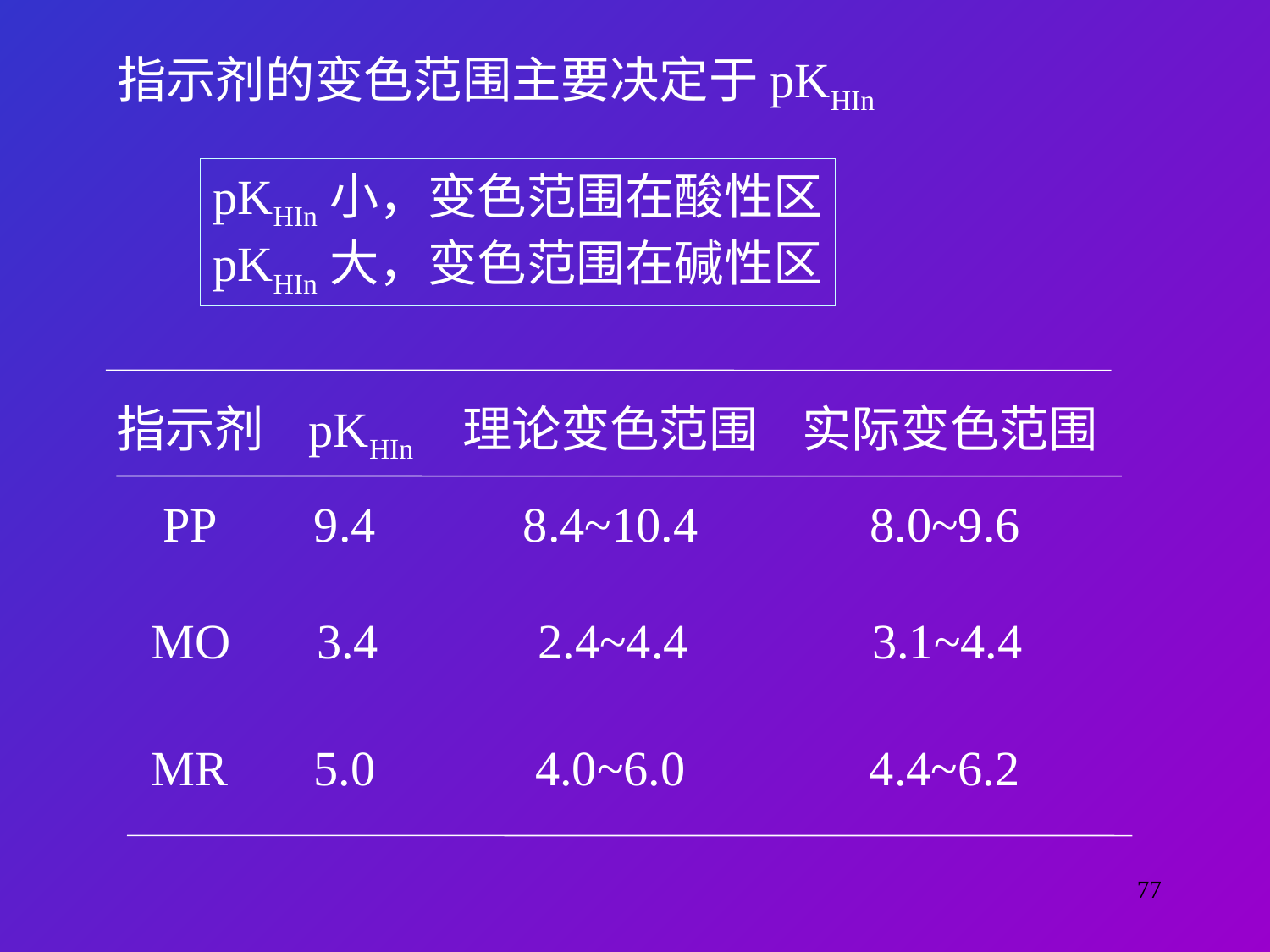

指示剂的变色范围主要决定于pKHIn
pKHIn小，变色范围在酸性区
pKHIn大，变色范围在碱性区

指示剂   pKHIn   理论变色范围    实际变色范围

PP        9.4            8.4~10.4              8.0~9.6
MO       3.4             2.4~4.4               3.1~4.4
MR       5.0             4.0~6.0               4.4~6.2

77